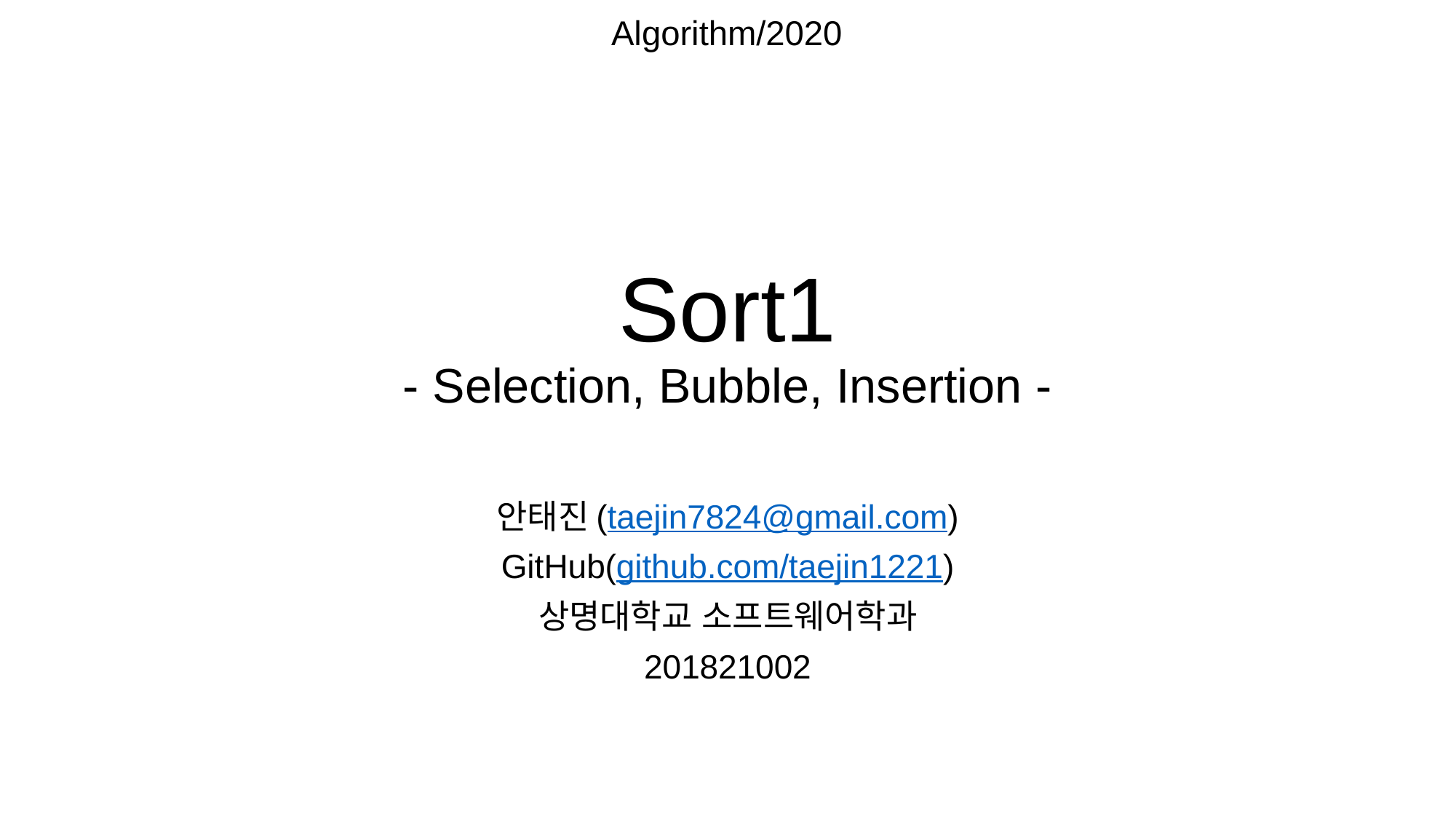

Algorithm/2020
# Sort1 - Selection, Bubble, Insertion -

안태진(taejin7824@gmail.com)
GitHub(github.com/taejin1221)
상명대학교 소프트웨어학과
201821002